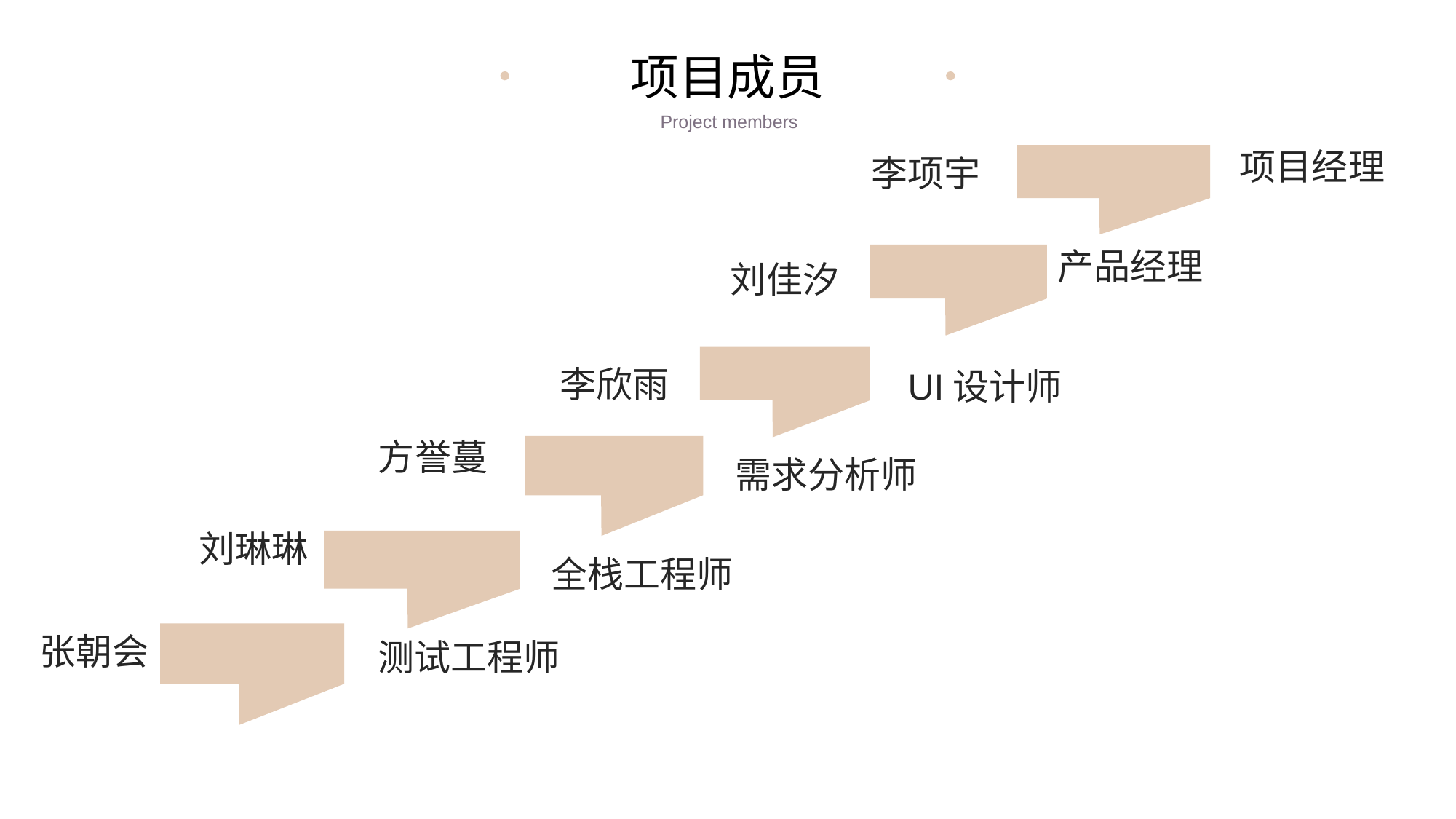

项目成员
Project members

李项宇
项目经理

刘佳汐

产品经理

李欣雨
UI设计师

方誉蔓

需求分析师

刘琳琳

全栈工程师

张朝会
测试工程师